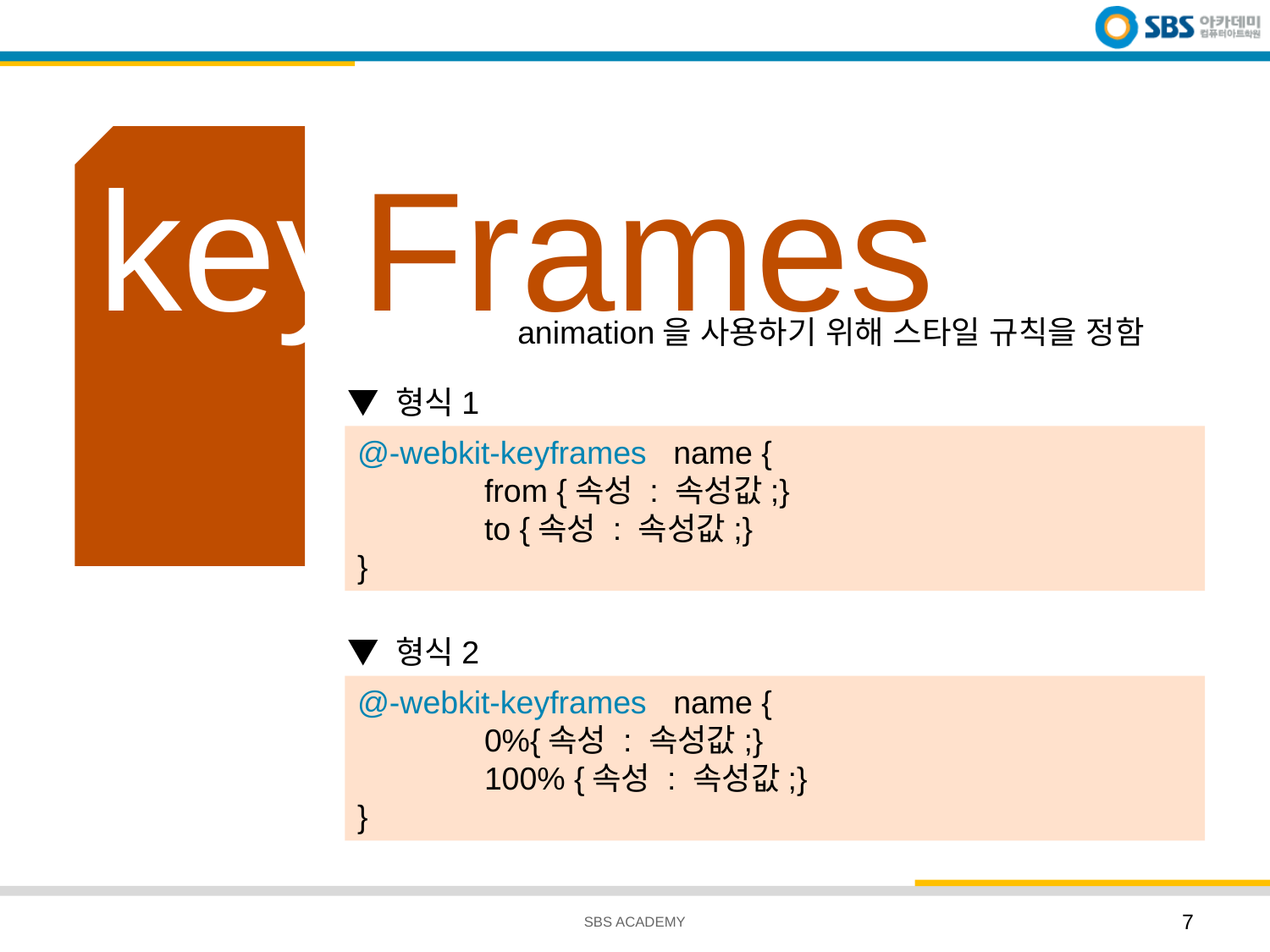

# keyFrames

animation을 사용하기 위해 스타일 규칙을 정함
▼ 형식1
@-webkit-keyframes   name {
	from {속성 : 속성값;}
	to {속성 : 속성값;}
}
▼ 형식2
@-webkit-keyframes   name {
	0%{속성 : 속성값;}
	100% {속성 : 속성값;}
}
SBS ACADEMY
7